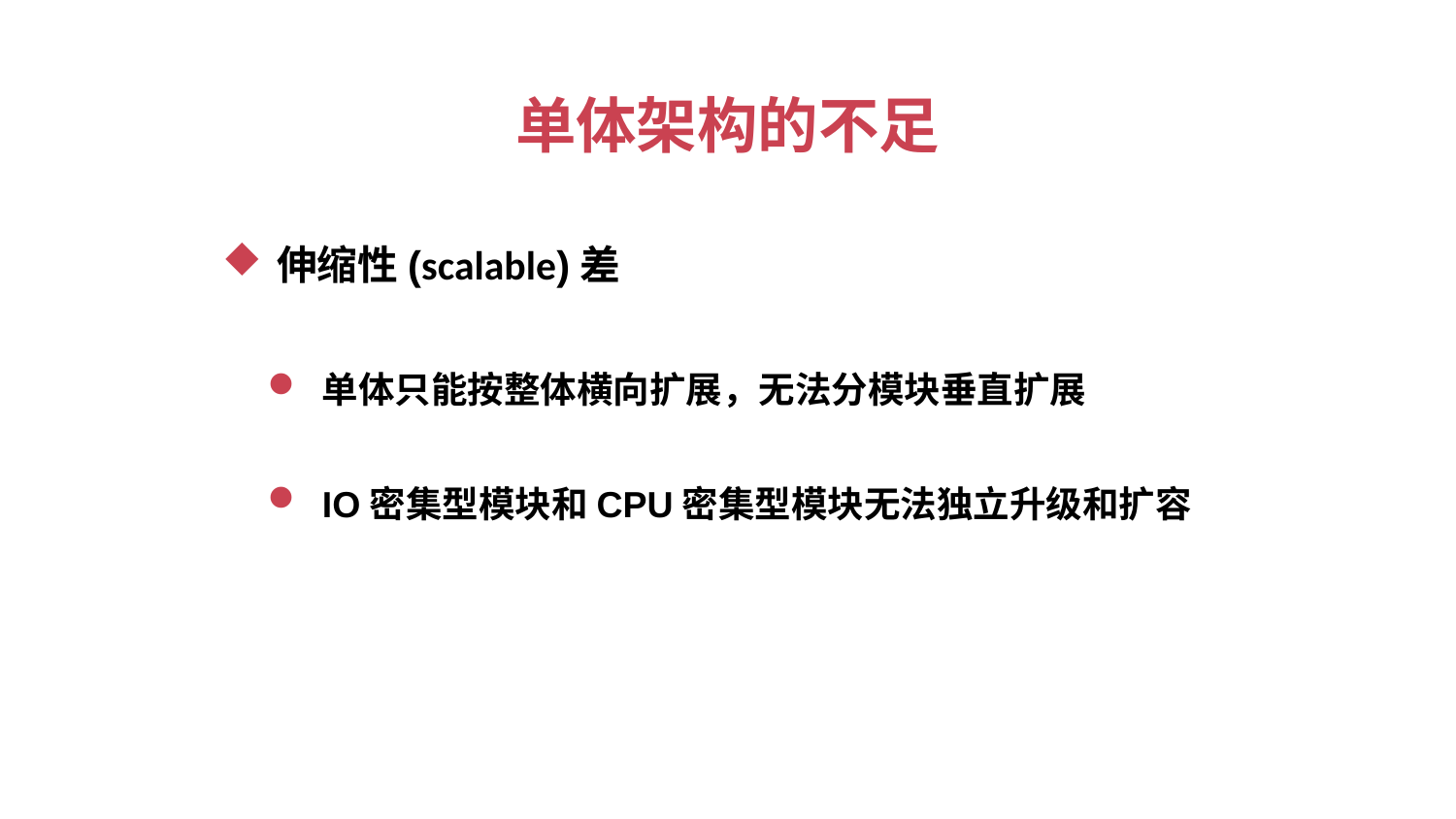

单体架构的不足
伸缩性(scalable)差
单体只能按整体横向扩展，无法分模块垂直扩展
IO密集型模块和CPU密集型模块无法独立升级和扩容